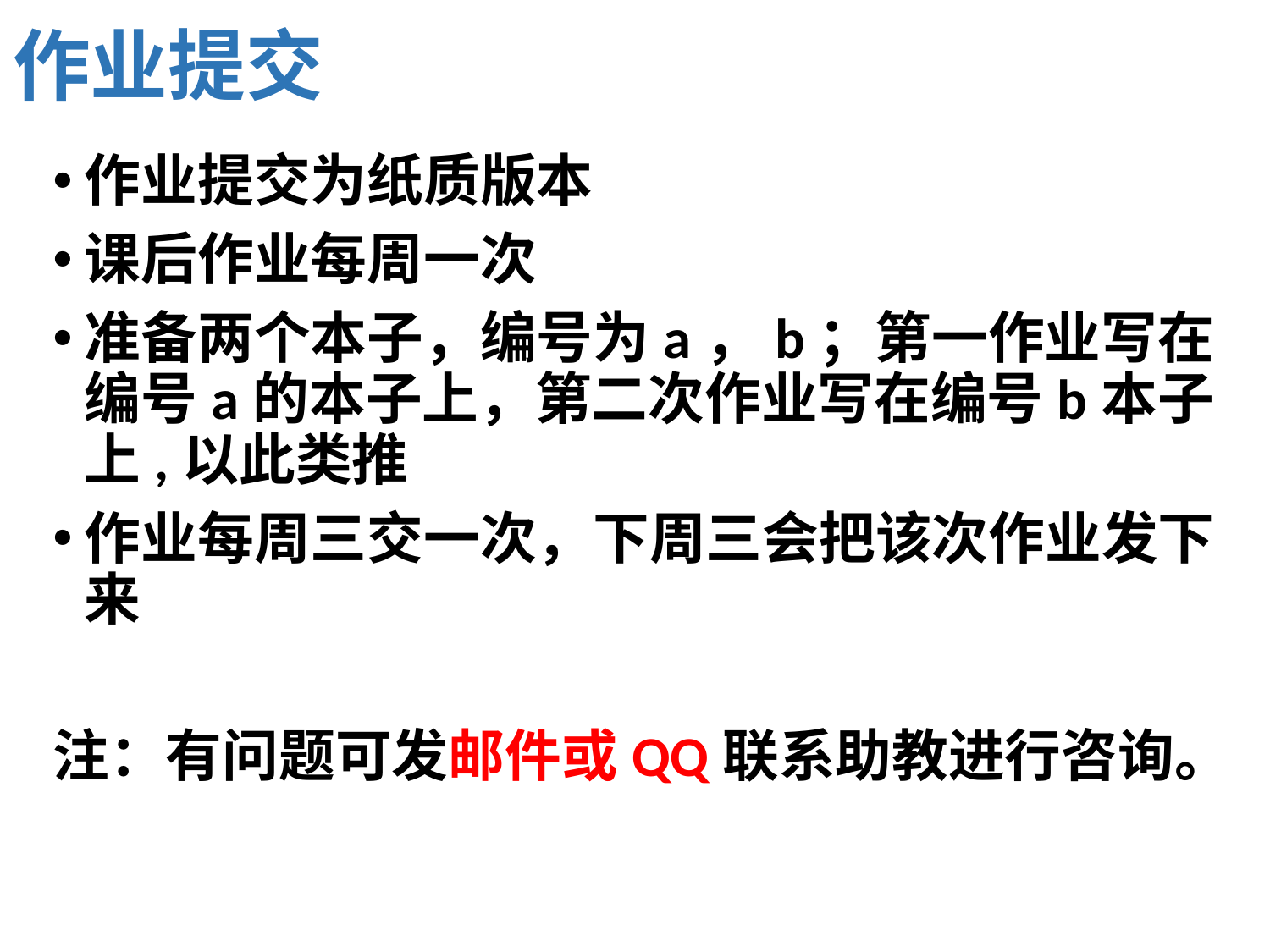

# 作业提交
作业提交为纸质版本
课后作业每周一次
准备两个本子，编号为a，b；第一作业写在编号a的本子上，第二次作业写在编号b本子上,以此类推
作业每周三交一次，下周三会把该次作业发下来

注：有问题可发邮件或QQ联系助教进行咨询。